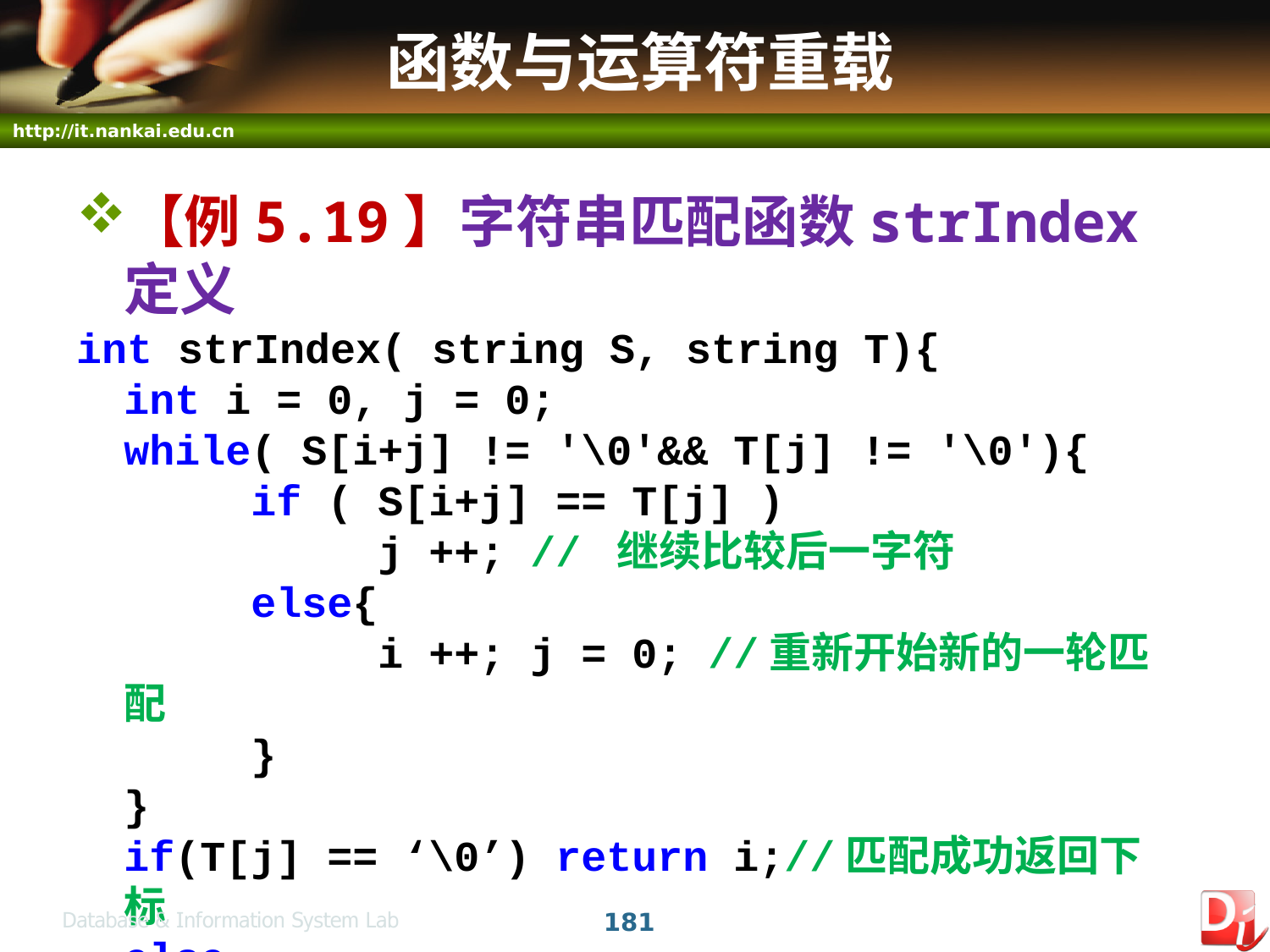

# 函数与运算符重载
【例5.19】字符串匹配函数strIndex定义
int strIndex( string S, string T){
	int i = 0, j = 0;
	while( S[i+j] != '\0'&& T[j] != '\0'){
		if ( S[i+j] == T[j] )
			j ++; // 继续比较后一字符
		else{
			i ++; j = 0; //重新开始新的一轮匹配
		}
	}
	if(T[j] == ‘\0’) return i;//匹配成功返回下标
	else
		return -1;
}
181
Database & Information System Lab